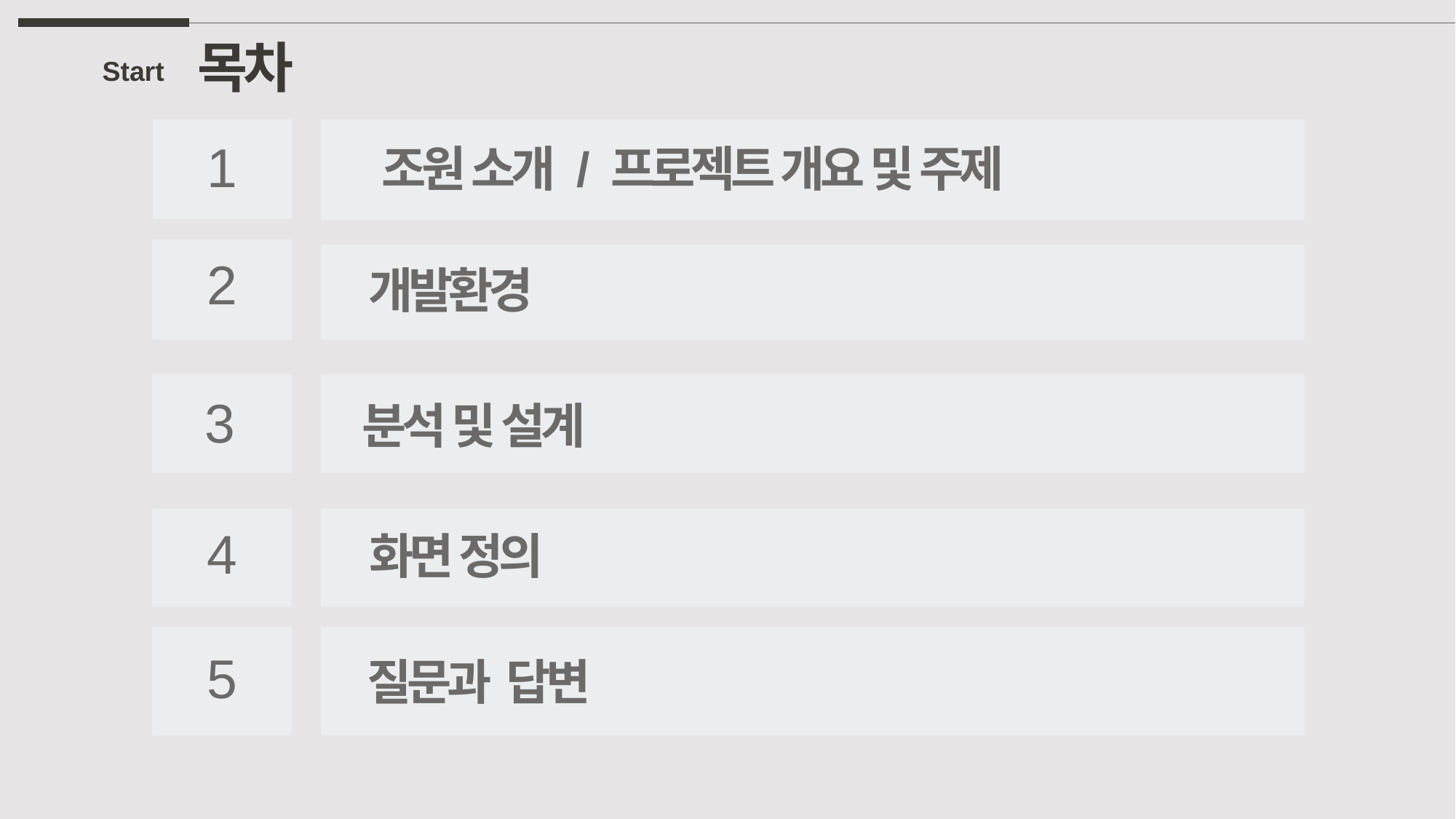

목차
Start

1
조원 소개 / 프로젝트 개요 및 주제

2

1
개발환경
주제를 입력하세요

3
분석 및 설계
2
주제를 입력하세요

4
화면 정의

5
질문과 답변